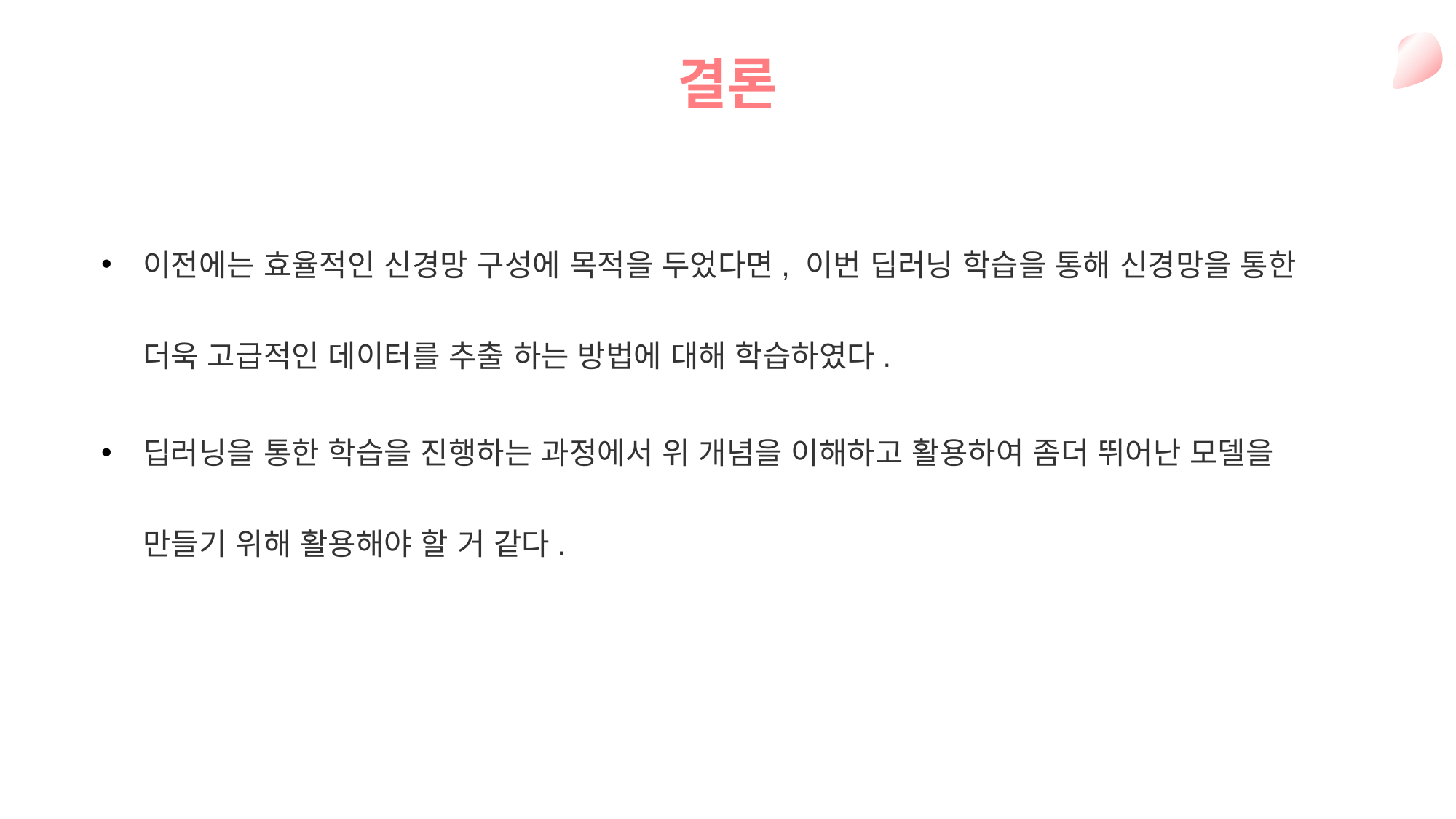

결론
이전에는 효율적인 신경망 구성에 목적을 두었다면, 이번 딥러닝 학습을 통해 신경망을 통한 더욱 고급적인 데이터를 추출 하는 방법에 대해 학습하였다.
딥러닝을 통한 학습을 진행하는 과정에서 위 개념을 이해하고 활용하여 좀더 뛰어난 모델을 만들기 위해 활용해야 할 거 같다.